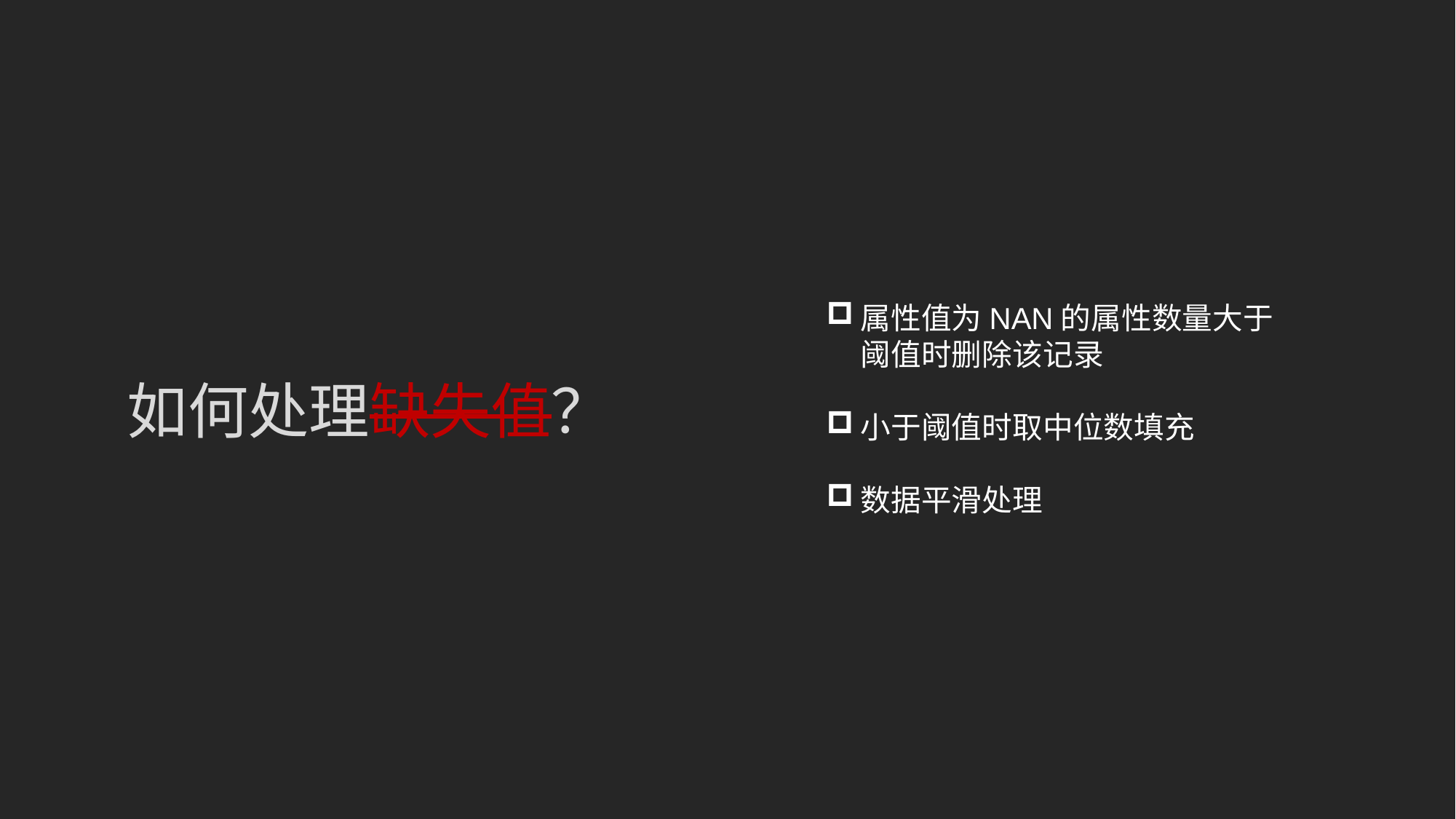

属性值为NAN的属性数量大于阈值时删除该记录

小于阈值时取中位数填充

数据平滑处理
如何处理缺失值？